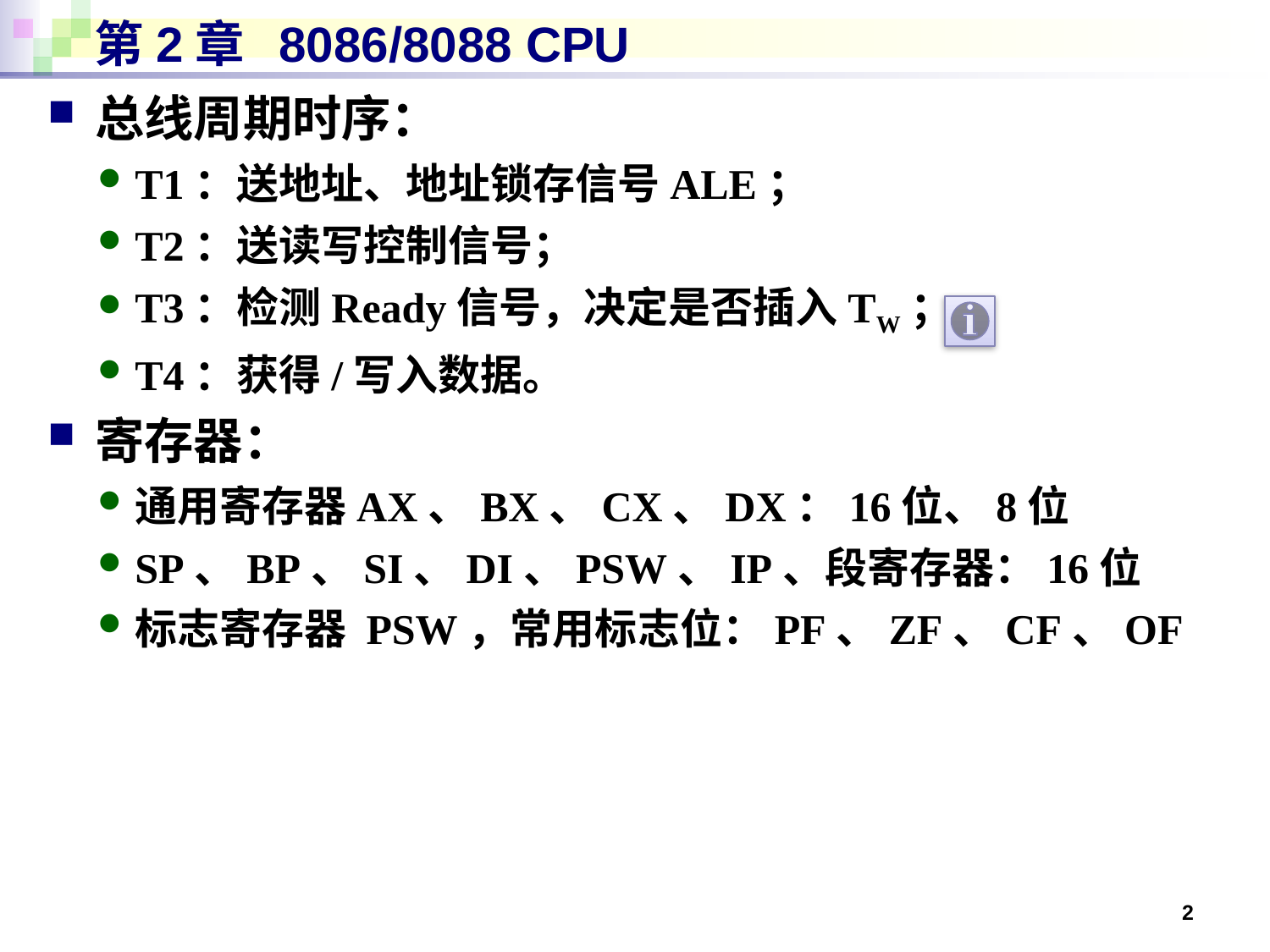

# 第2章  8086/8088 CPU
总线周期时序：
T1：送地址、地址锁存信号ALE；
T2：送读写控制信号；
T3：检测Ready信号，决定是否插入TW；
T4：获得/写入数据。
寄存器：
通用寄存器AX、BX、CX、DX：16位、8位
SP、BP、SI、DI、PSW、IP、段寄存器：16位
标志寄存器 PSW，常用标志位：PF、ZF、CF、OF

2